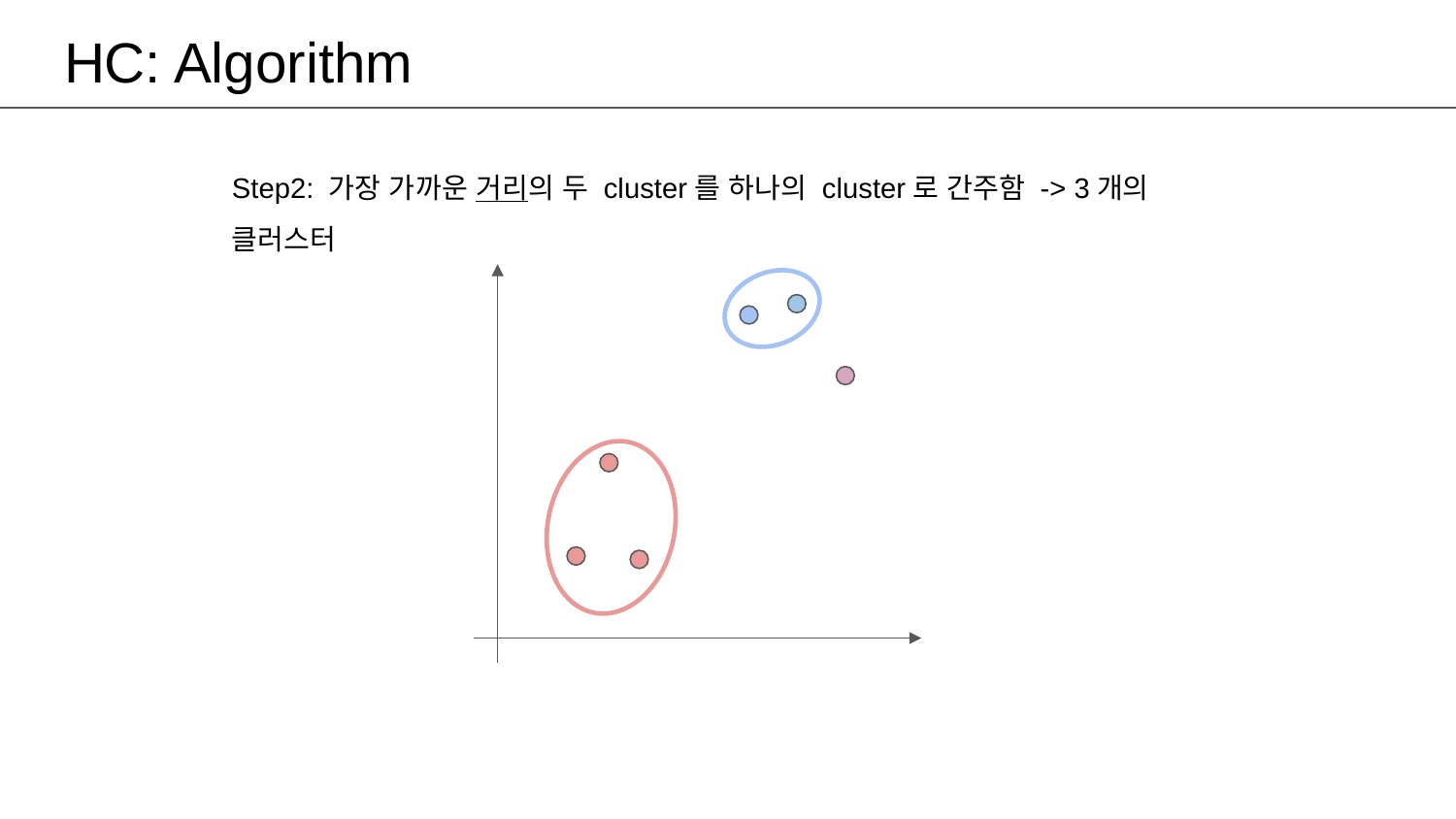

# HC: Algorithm
Step2: 가장 가까운 거리의 두 cluster를 하나의 cluster로 간주함 -> 3개의 클러스터